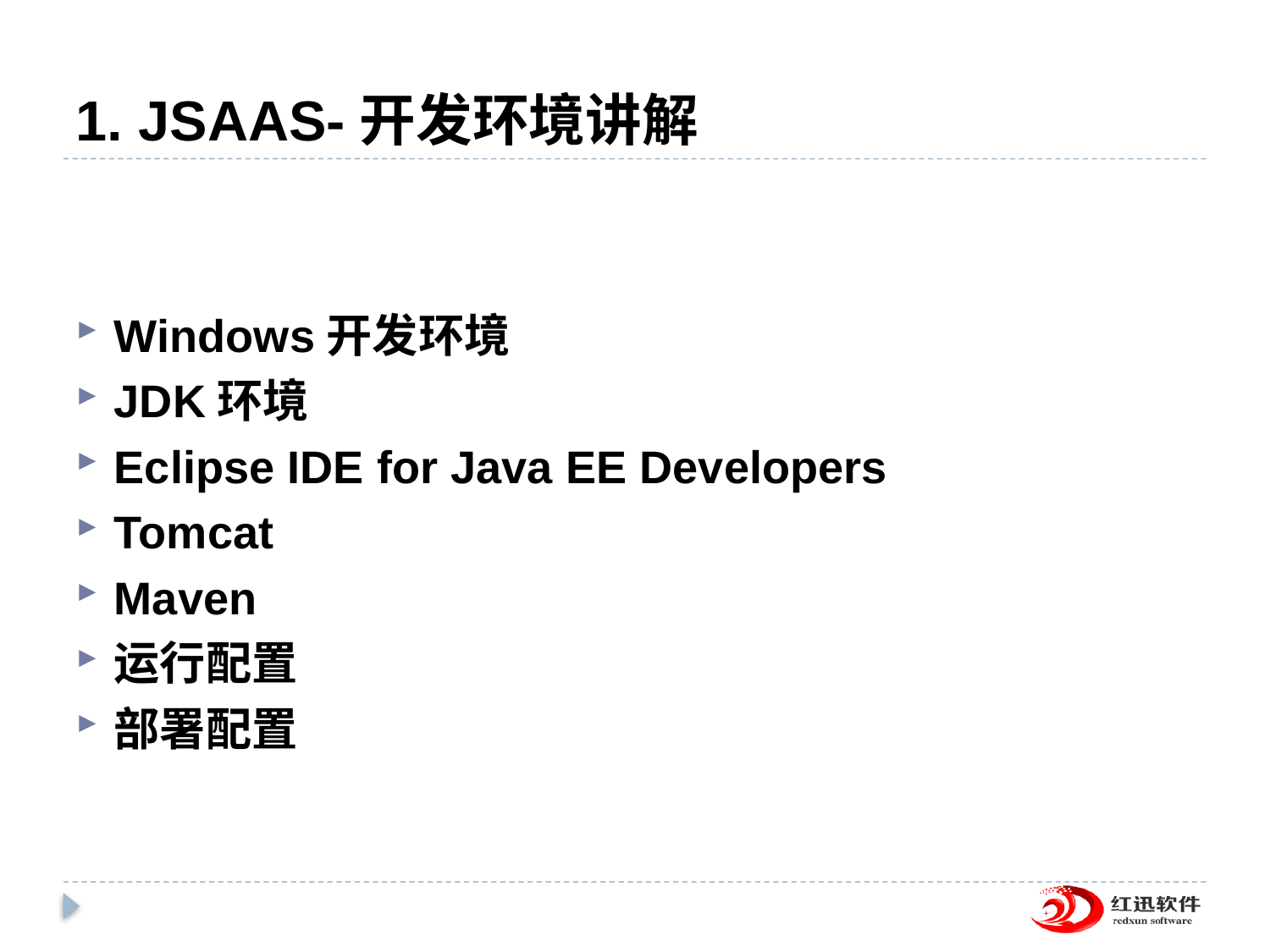

# 1. JSAAS-开发环境讲解

Windows开发环境
JDK环境
Eclipse IDE for Java EE Developers
Tomcat
Maven
运行配置
部署配置